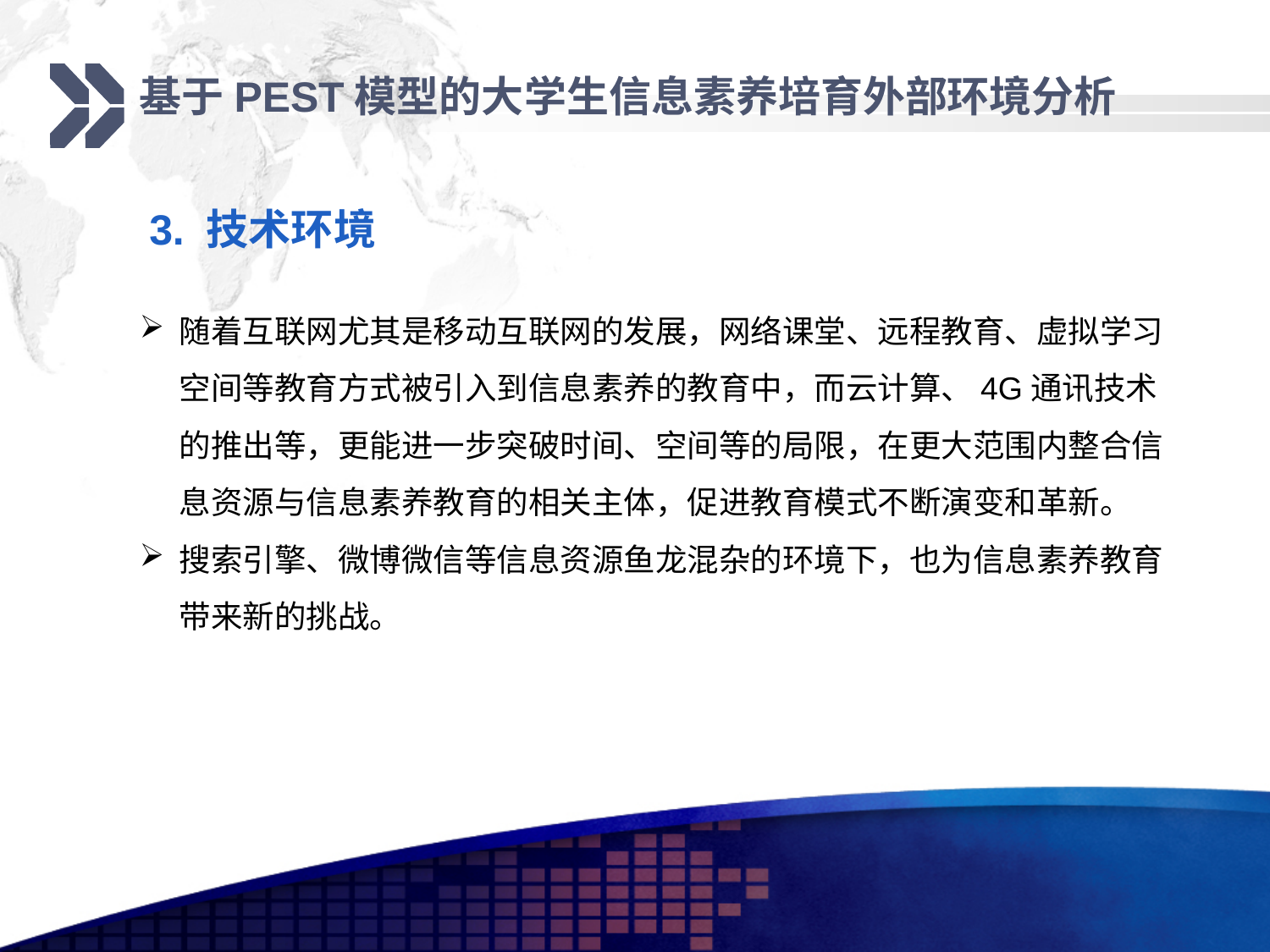

基于PEST模型的大学生信息素养培育外部环境分析
3. 技术环境
随着互联网尤其是移动互联网的发展，网络课堂、远程教育、虚拟学习空间等教育方式被引入到信息素养的教育中，而云计算、4G通讯技术的推出等，更能进一步突破时间、空间等的局限，在更大范围内整合信息资源与信息素养教育的相关主体，促进教育模式不断演变和革新。
搜索引擎、微博微信等信息资源鱼龙混杂的环境下，也为信息素养教育带来新的挑战。